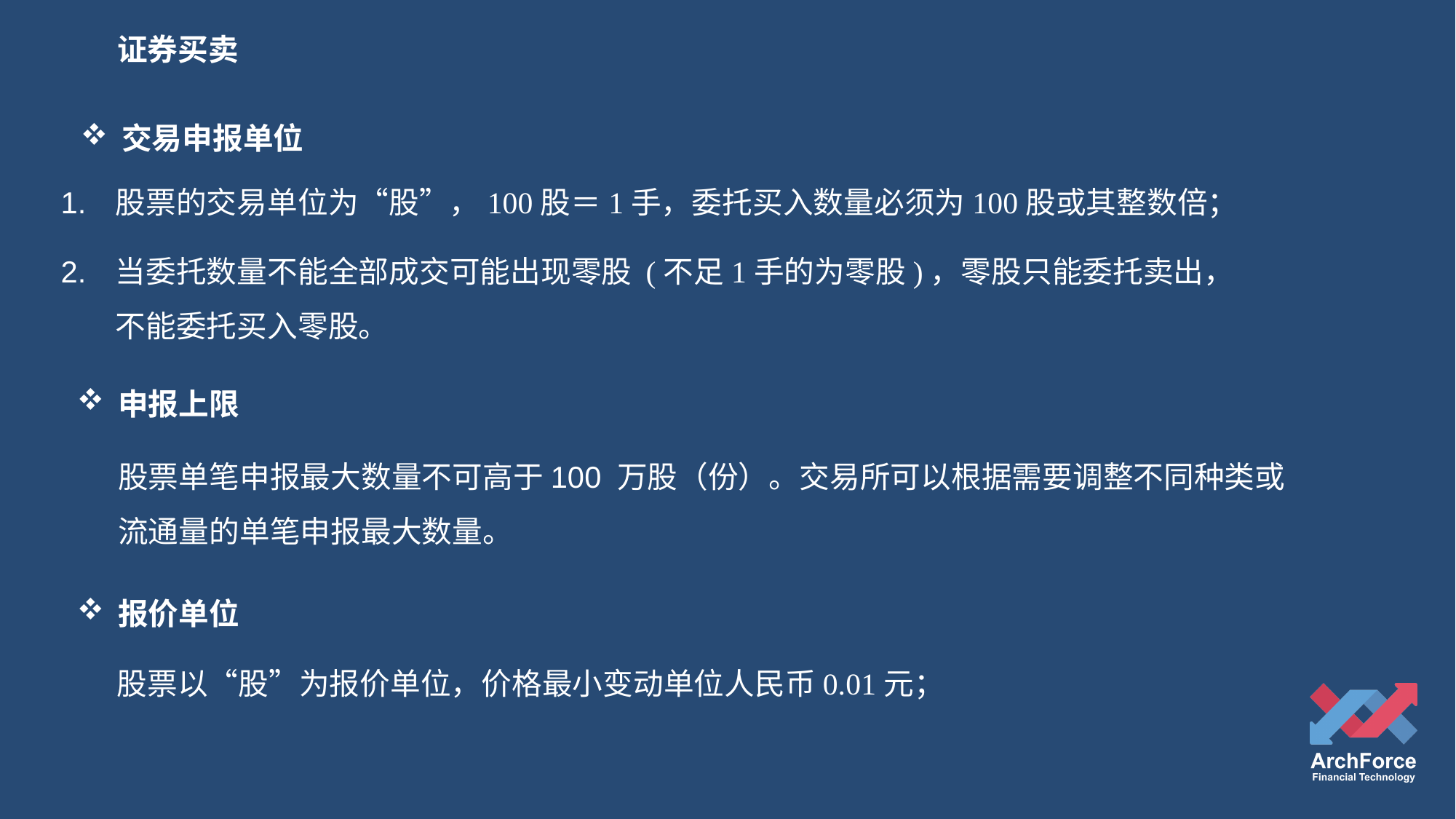

证券买卖
交易申报单位
股票的交易单位为“股”，100股＝1手，委托买入数量必须为100股或其整数倍；
当委托数量不能全部成交可能出现零股 (不足1手的为零股)，零股只能委托卖出，不能委托买入零股。
申报上限
股票单笔申报最大数量不可高于100 万股（份）。交易所可以根据需要调整不同种类或流通量的单笔申报最大数量。
报价单位
股票以“股”为报价单位，价格最小变动单位人民币0.01元；